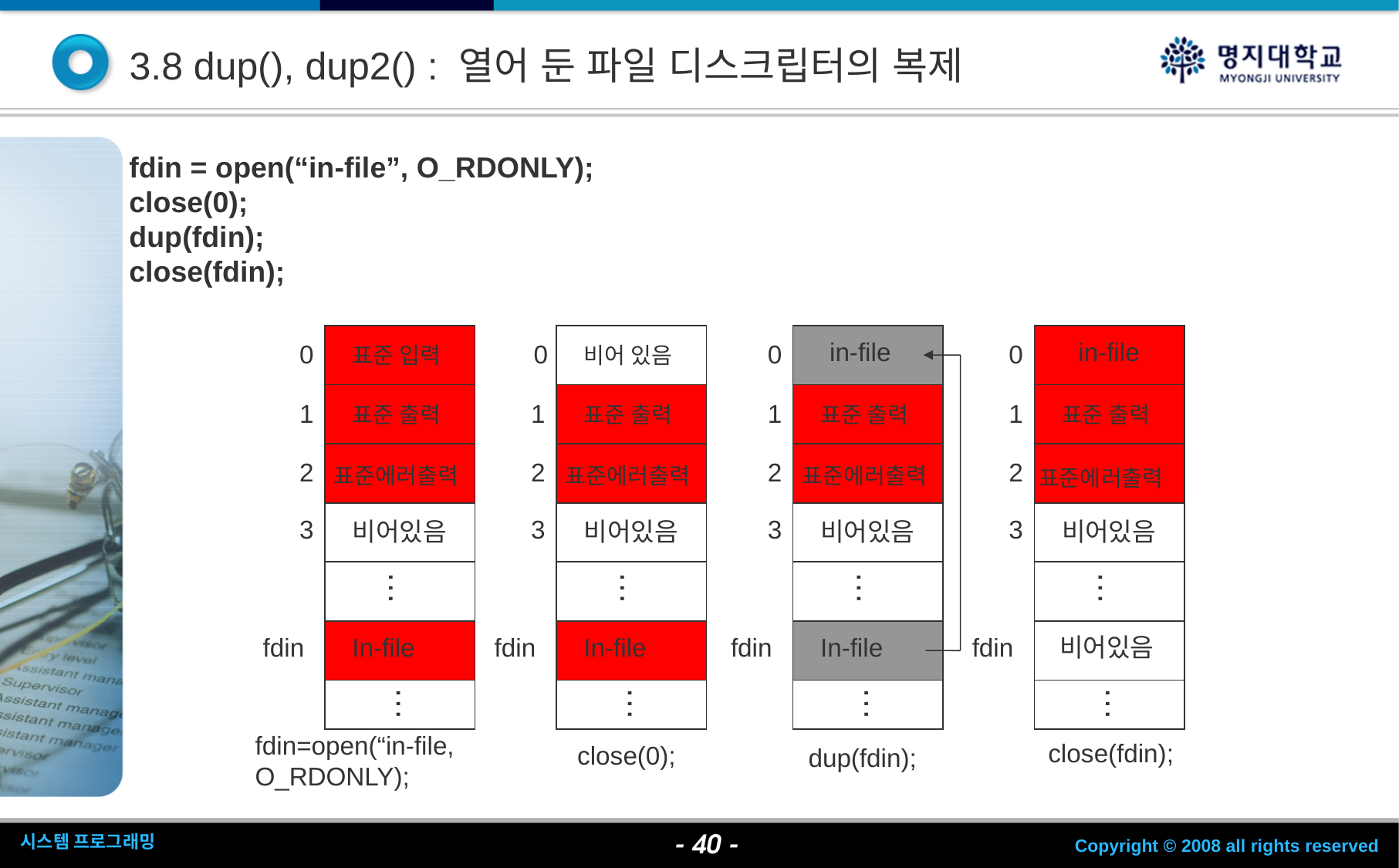

3.8 dup(), dup2() : 열어 둔 파일 디스크립터의 복제
fdin = open(“in-file”, O_RDONLY);
close(0);
dup(fdin);
close(fdin);

in-file
in-file
0
0
0
0
표준 입력
비어 있음

1
1
1
1
표준 출력
표준 출력
표준 출력
표준 출력

2
2
2
2
표준에러출력
표준에러출력
표준에러출력
표준에러출력

3
3
3
3
비어있음
비어있음
비어있음
비어있음

…
…
…
…

fdin
In-file
fdin
In-file
fdin
In-file
fdin
비어있음

…
…
…
…
fdin=open(“in-file,
O_RDONLY);
close(fdin);
close(0);
dup(fdin);
- 40 -